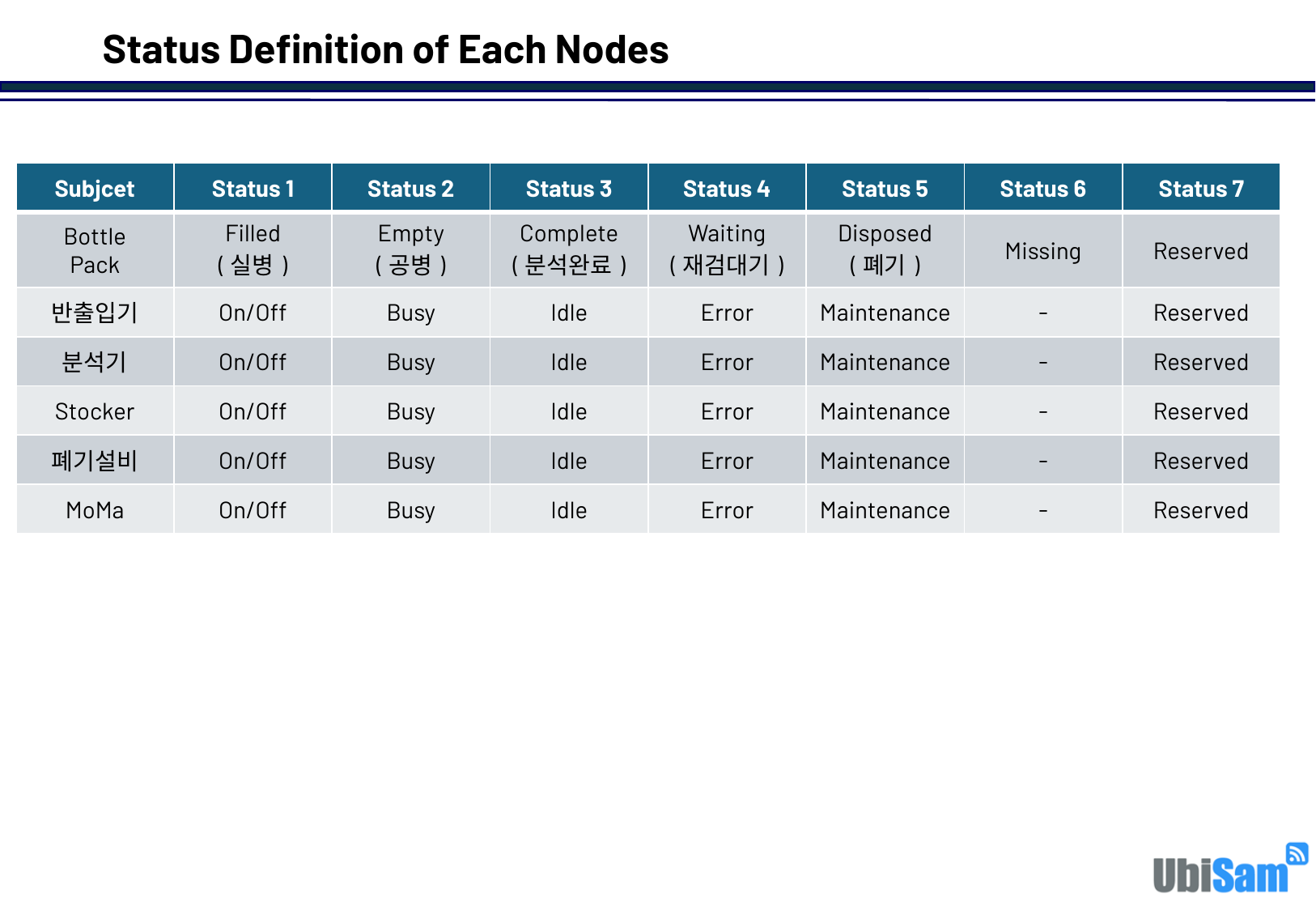

# Status Definition of Each Nodes
| Subjcet | Status 1 | Status 2 | Status 3 | Status 4 | Status 5 | Status 6 | Status 7 |
| --- | --- | --- | --- | --- | --- | --- | --- |
| Bottle Pack | Filled (실병) | Empty (공병) | Complete (분석완료) | Waiting (재검대기) | Disposed (폐기) | Missing | Reserved |
| 반출입기 | On/Off | Busy | Idle | Error | Maintenance | - | Reserved |
| 분석기 | On/Off | Busy | Idle | Error | Maintenance | - | Reserved |
| Stocker | On/Off | Busy | Idle | Error | Maintenance | - | Reserved |
| 폐기설비 | On/Off | Busy | Idle | Error | Maintenance | - | Reserved |
| MoMa | On/Off | Busy | Idle | Error | Maintenance | - | Reserved |